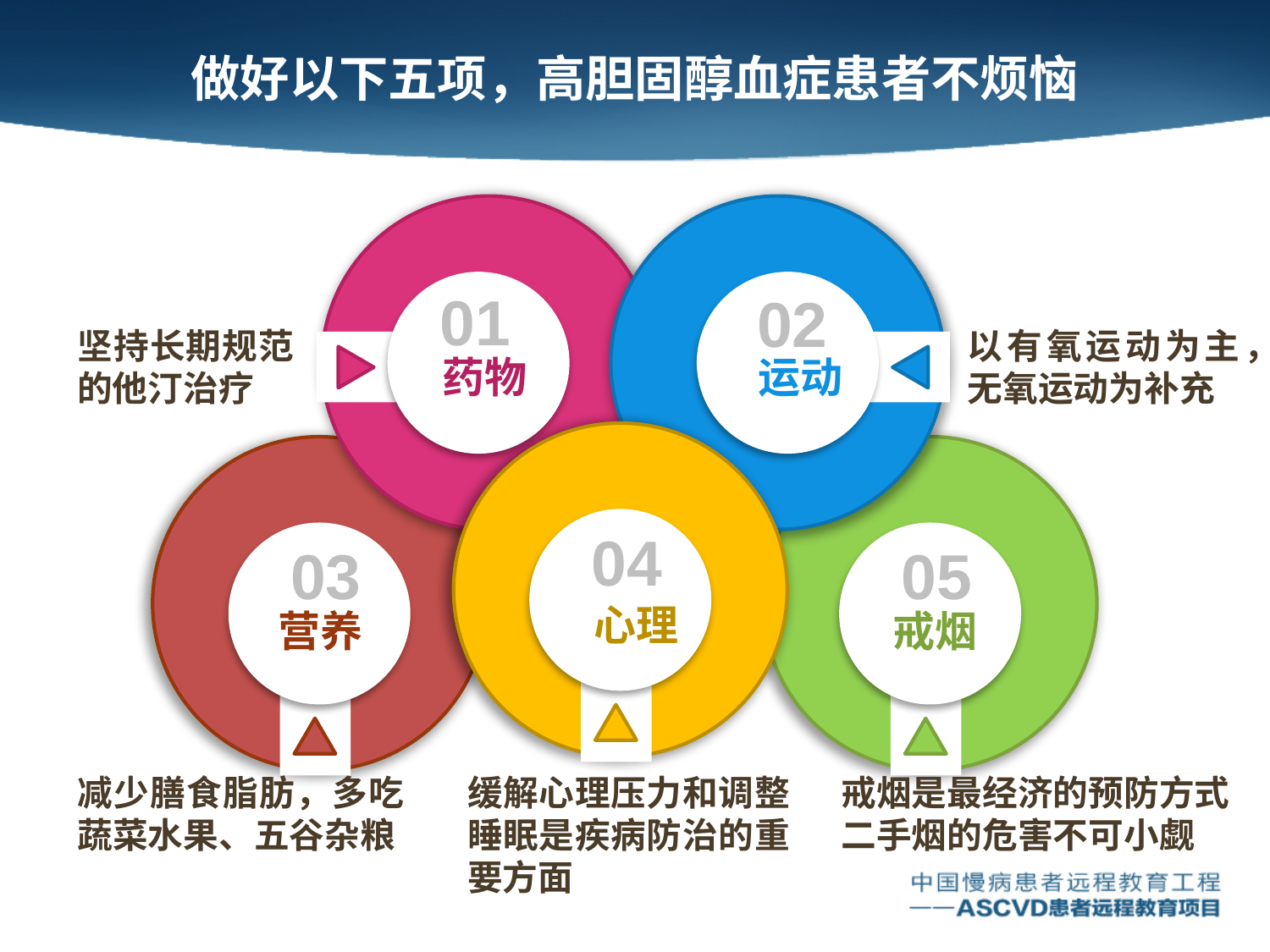

# 做好以下五项，高胆固醇血症患者不烦恼

01
02
坚持长期规范的他汀治疗
以有氧运动为主，无氧运动为补充
药物
运动

04
03
05
text
心理
营养
戒烟
减少膳食脂肪，多吃蔬菜水果、五谷杂粮
缓解心理压力和调整睡眠是疾病防治的重要方面
戒烟是最经济的预防方式
二手烟的危害不可小觑